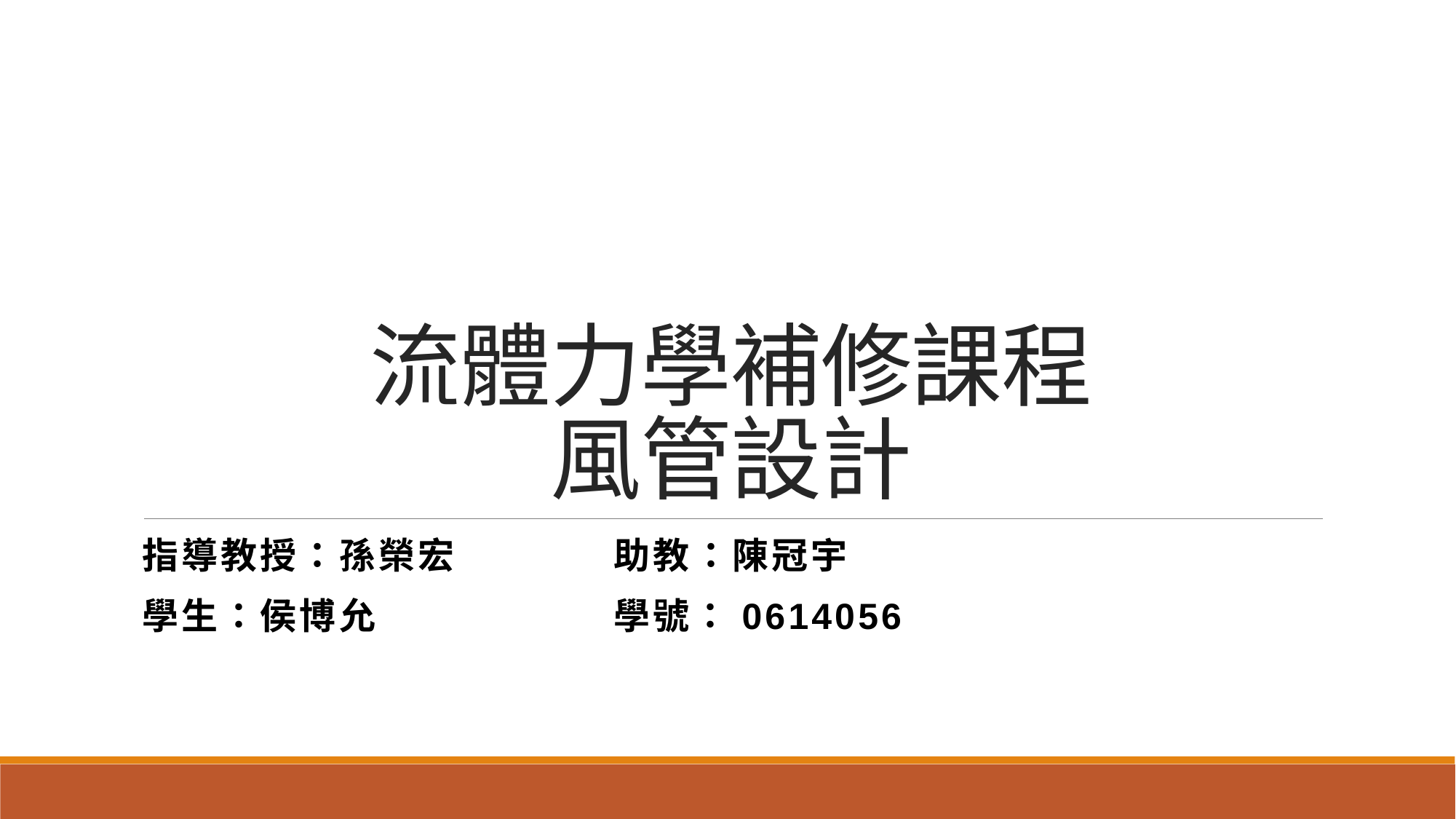

# 流體力學補修課程 風管設計
指導教授：孫榮宏              助教：陳冠宇
學生：侯博允                     學號：0614056